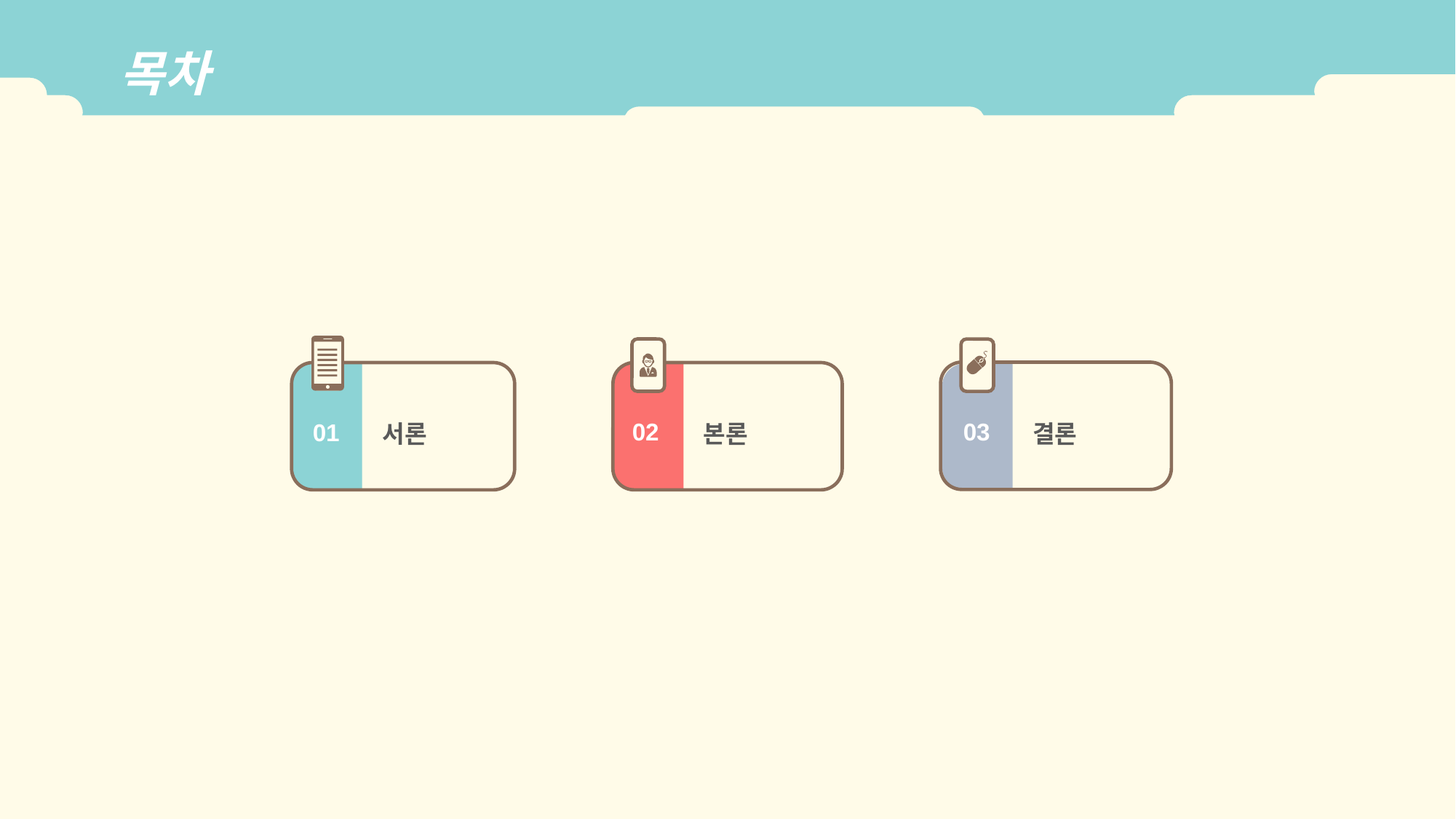

목차

서론
01

본론
02

결론
03